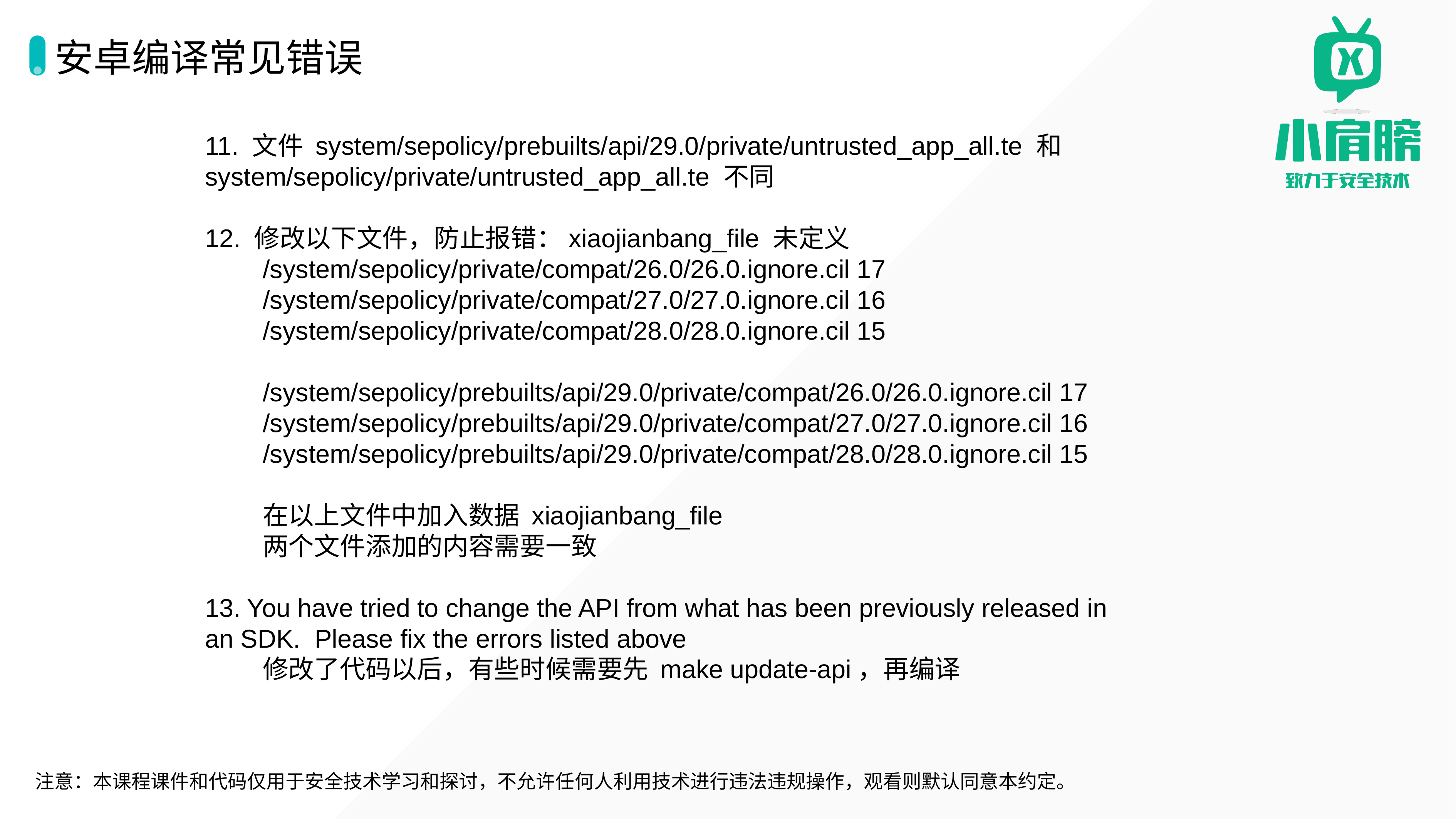

# 安卓编译常见错误
11. 文件 system/sepolicy/prebuilts/api/29.0/private/untrusted_app_all.te 和 system/sepolicy/private/untrusted_app_all.te 不同

12. 修改以下文件，防止报错：xiaojianbang_file 未定义
/system/sepolicy/private/compat/26.0/26.0.ignore.cil 17
/system/sepolicy/private/compat/27.0/27.0.ignore.cil 16
/system/sepolicy/private/compat/28.0/28.0.ignore.cil 15

/system/sepolicy/prebuilts/api/29.0/private/compat/26.0/26.0.ignore.cil 17
/system/sepolicy/prebuilts/api/29.0/private/compat/27.0/27.0.ignore.cil 16
/system/sepolicy/prebuilts/api/29.0/private/compat/28.0/28.0.ignore.cil 15

在以上文件中加入数据 xiaojianbang_file
两个文件添加的内容需要一致

13. You have tried to change the API from what has been previously released in
an SDK.  Please fix the errors listed above
修改了代码以后，有些时候需要先 make update-api，再编译